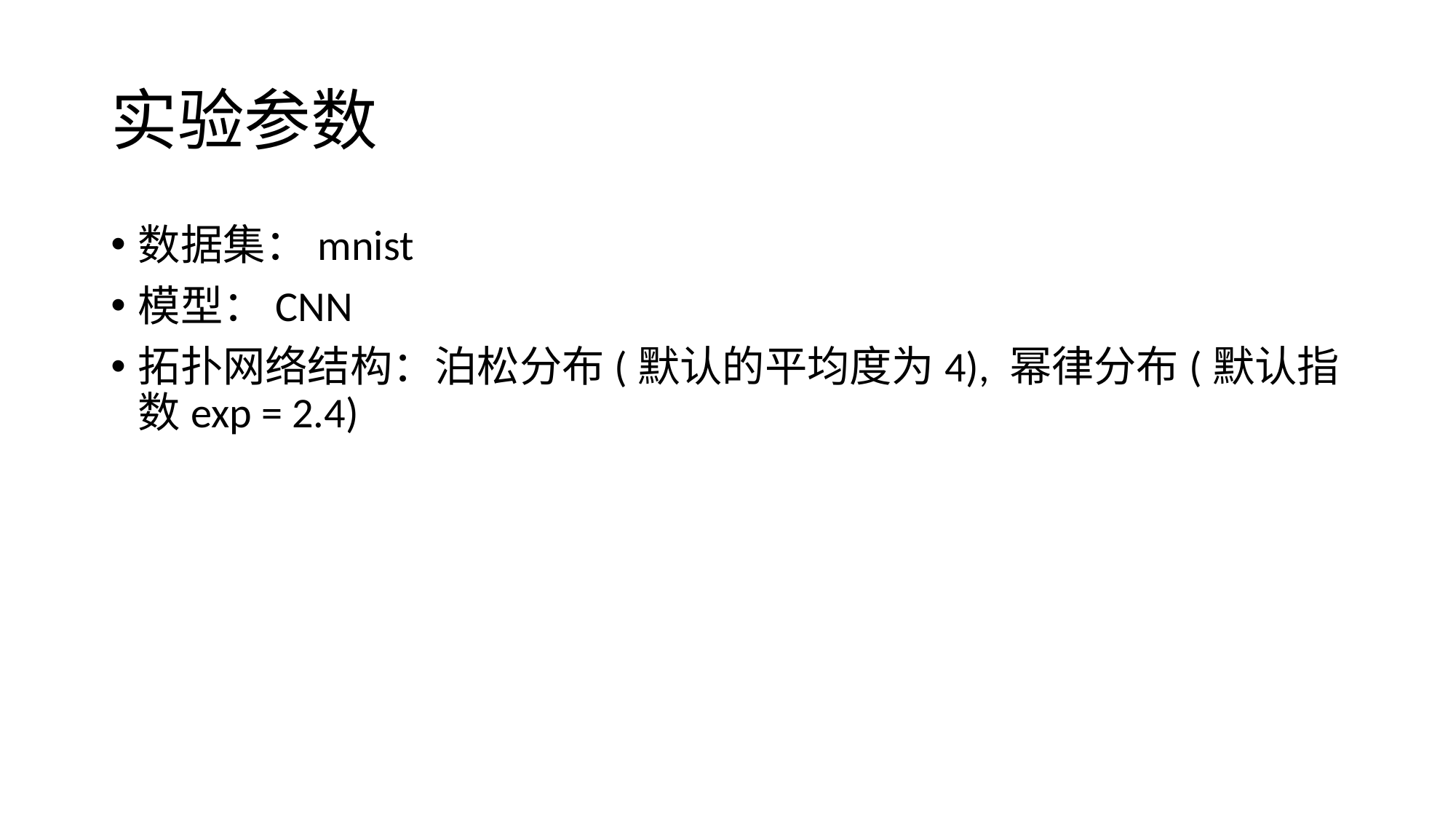

# 实验参数
数据集：mnist
模型：CNN
拓扑网络结构：泊松分布(默认的平均度为4), 幂律分布(默认指数exp = 2.4)